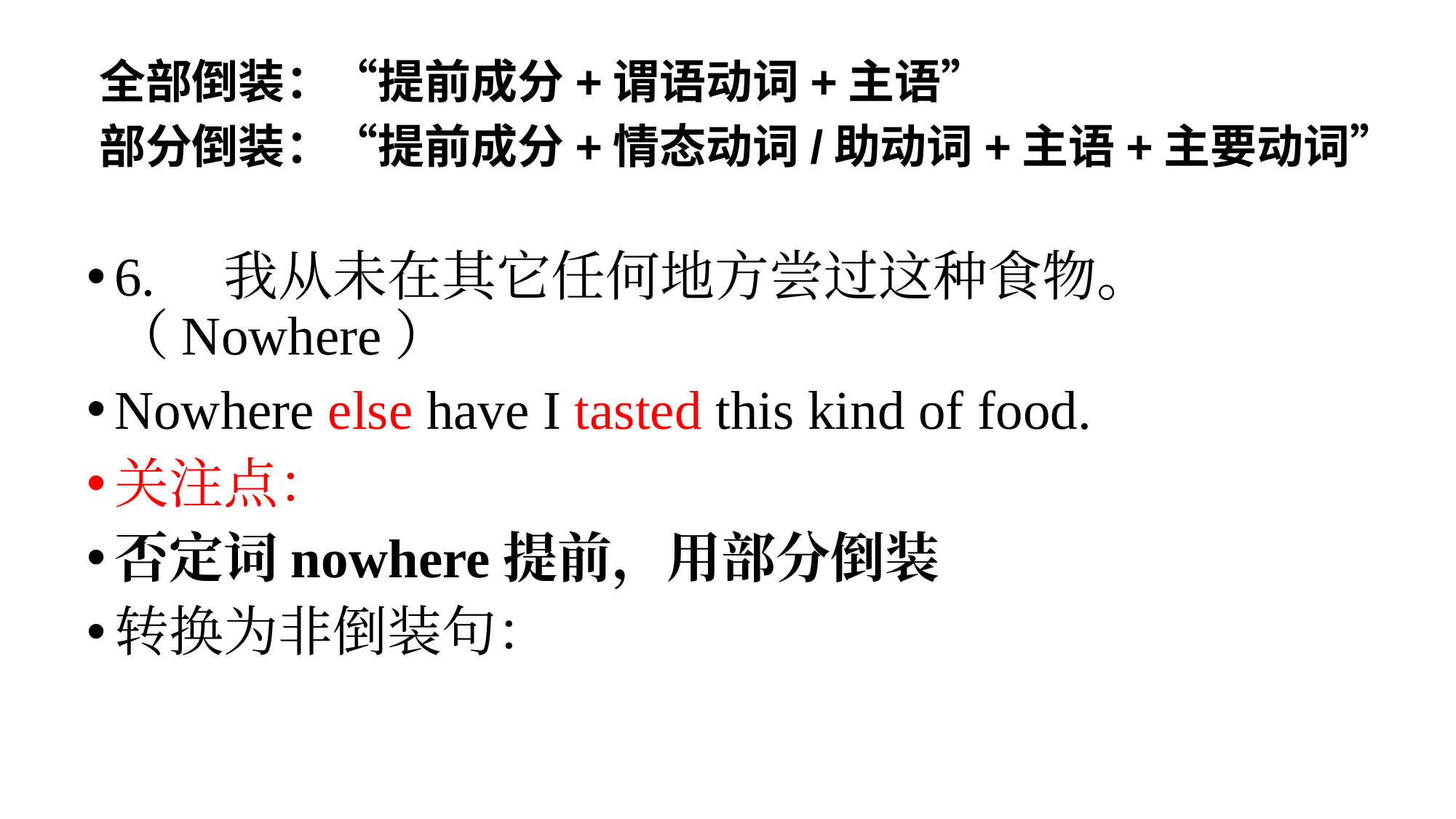

全部倒装：“提前成分+谓语动词+主语”
部分倒装：“提前成分+情态动词/助动词+主语+主要动词”

6.	我从未在其它任何地方尝过这种食物。（Nowhere）
Nowhere else have I tasted this kind of food.
关注点：
否定词nowhere提前，用部分倒装
转换为非倒装句：